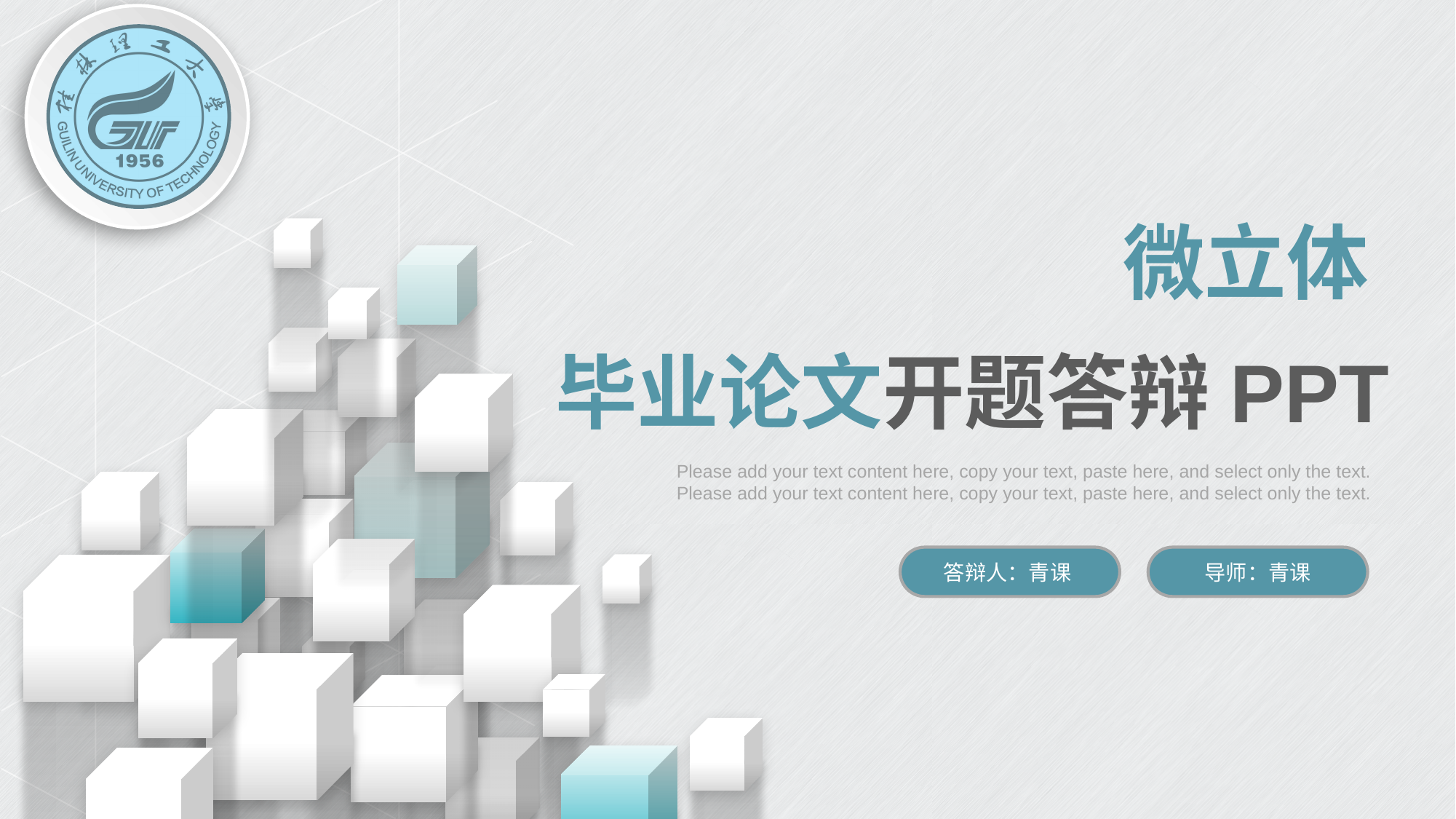

微立体

毕业论文开题答辩PPT

Please add your text content here, copy your text, paste here, and select only the text. Please add your text content here, copy your text, paste here, and select only the text.

答辩人：青课
导师：青课